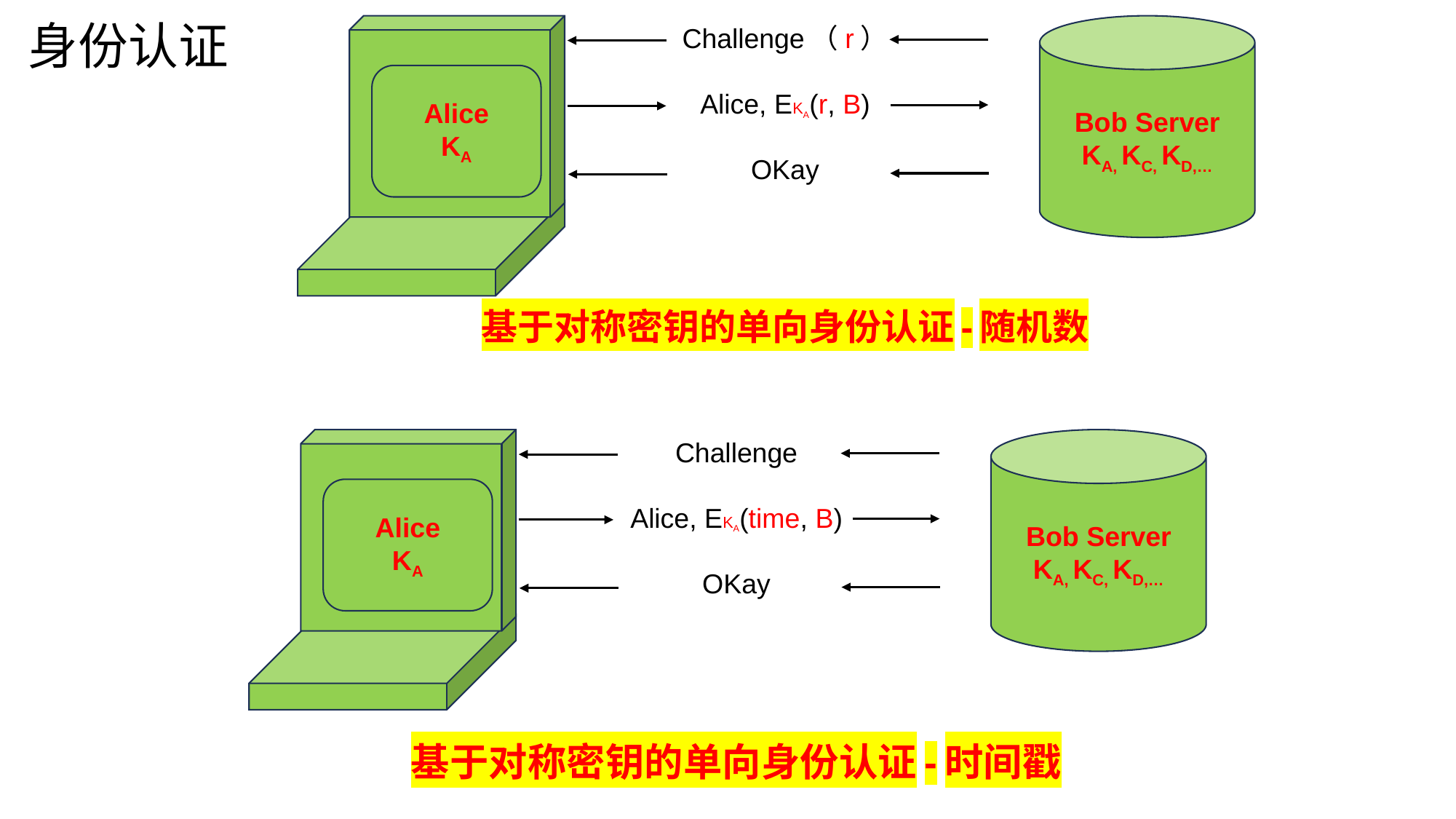

# 身份认证

Alice
KA

Challenge（r）

Alice, EKA(r, B)

OKay
Bob Server
KA, KC, KD,…
基于对称密钥的单向身份认证-随机数

Alice
KA

Challenge

Alice, EKA(time, B)

OKay
Bob Server
KA, KC, KD,…
基于对称密钥的单向身份认证-时间戳